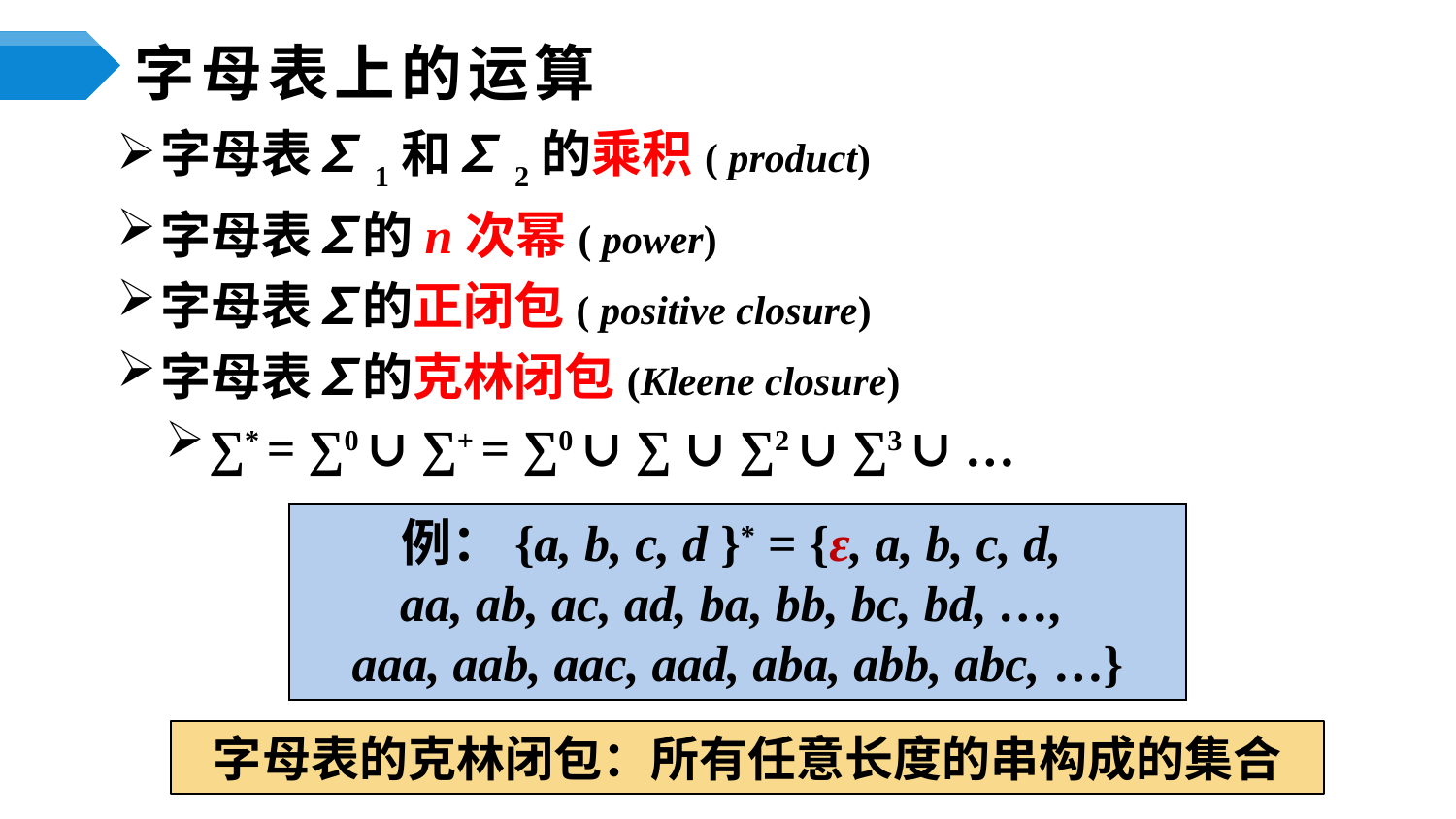

# 字母表上的运算
字母表∑1和∑2的乘积( product)
字母表∑的n次幂( power)
字母表∑的正闭包( positive closure)
字母表∑的克林闭包(Kleene closure)
∑* = ∑0 ∪ ∑+ = ∑0 ∪ ∑ ∪ ∑2 ∪ ∑3 ∪ …

例：{a, b, c, d }* = {ε, a, b, c, d,
aa, ab, ac, ad, ba, bb, bc, bd, …,
aaa, aab, aac, aad, aba, abb, abc, …}
字母表的克林闭包：所有任意长度的串构成的集合